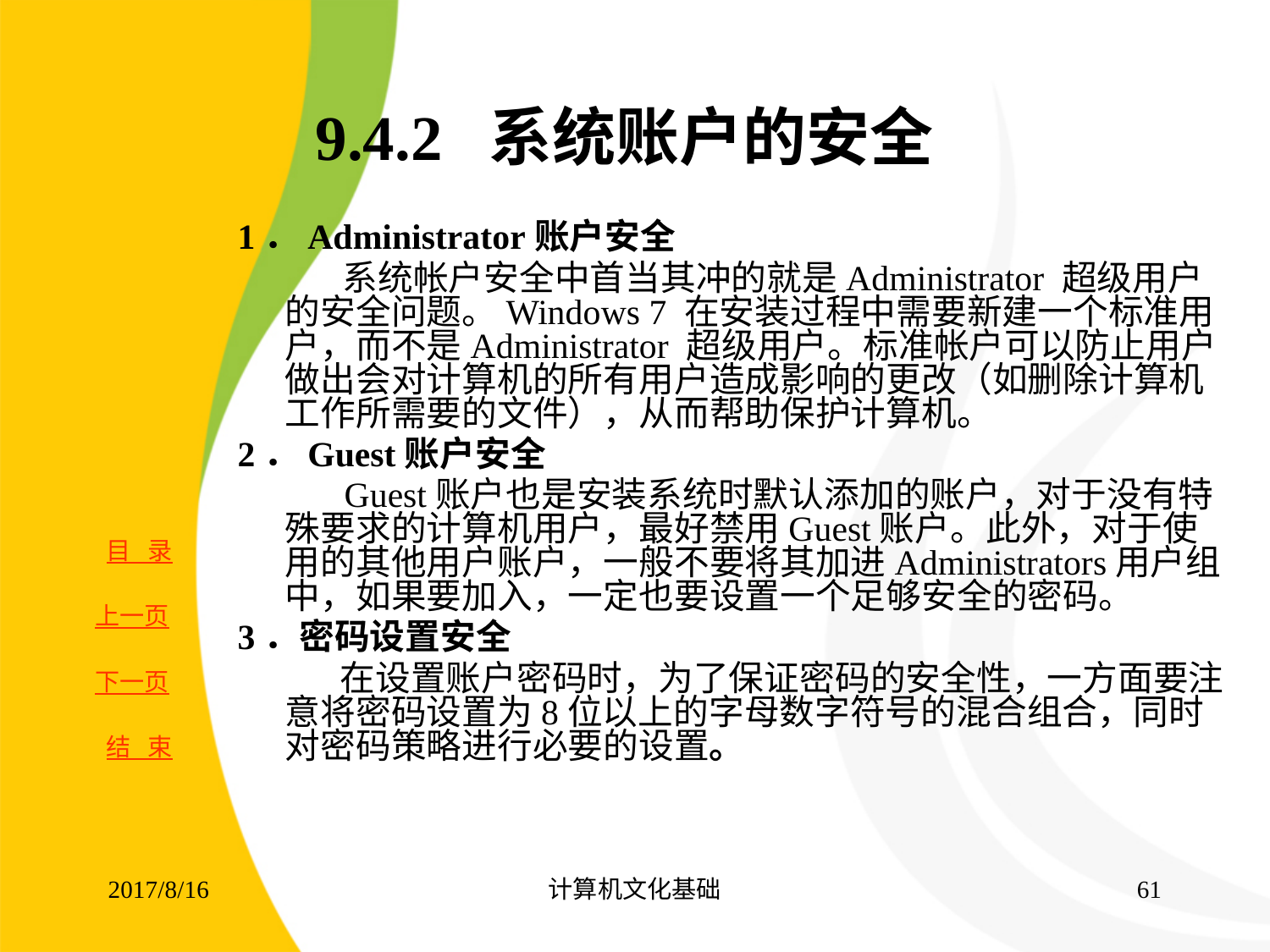

# 9.4.2  系统账户的安全
1．Administrator账户安全
            系统帐户安全中首当其冲的就是Administrator 超级用户的安全问题。Windows 7 在安装过程中需要新建一个标准用户，而不是Administrator 超级用户。标准帐户可以防止用户做出会对计算机的所有用户造成影响的更改（如删除计算机工作所需要的文件），从而帮助保护计算机。
2．Guest账户安全
            Guest账户也是安装系统时默认添加的账户，对于没有特殊要求的计算机用户，最好禁用Guest账户。此外，对于使用的其他用户账户，一般不要将其加进Administrators用户组中，如果要加入，一定也要设置一个足够安全的密码。
3．密码设置安全
            在设置账户密码时，为了保证密码的安全性，一方面要注意将密码设置为8位以上的字母数字符号的混合组合，同时对密码策略进行必要的设置。
2017/8/16
计算机文化基础
61